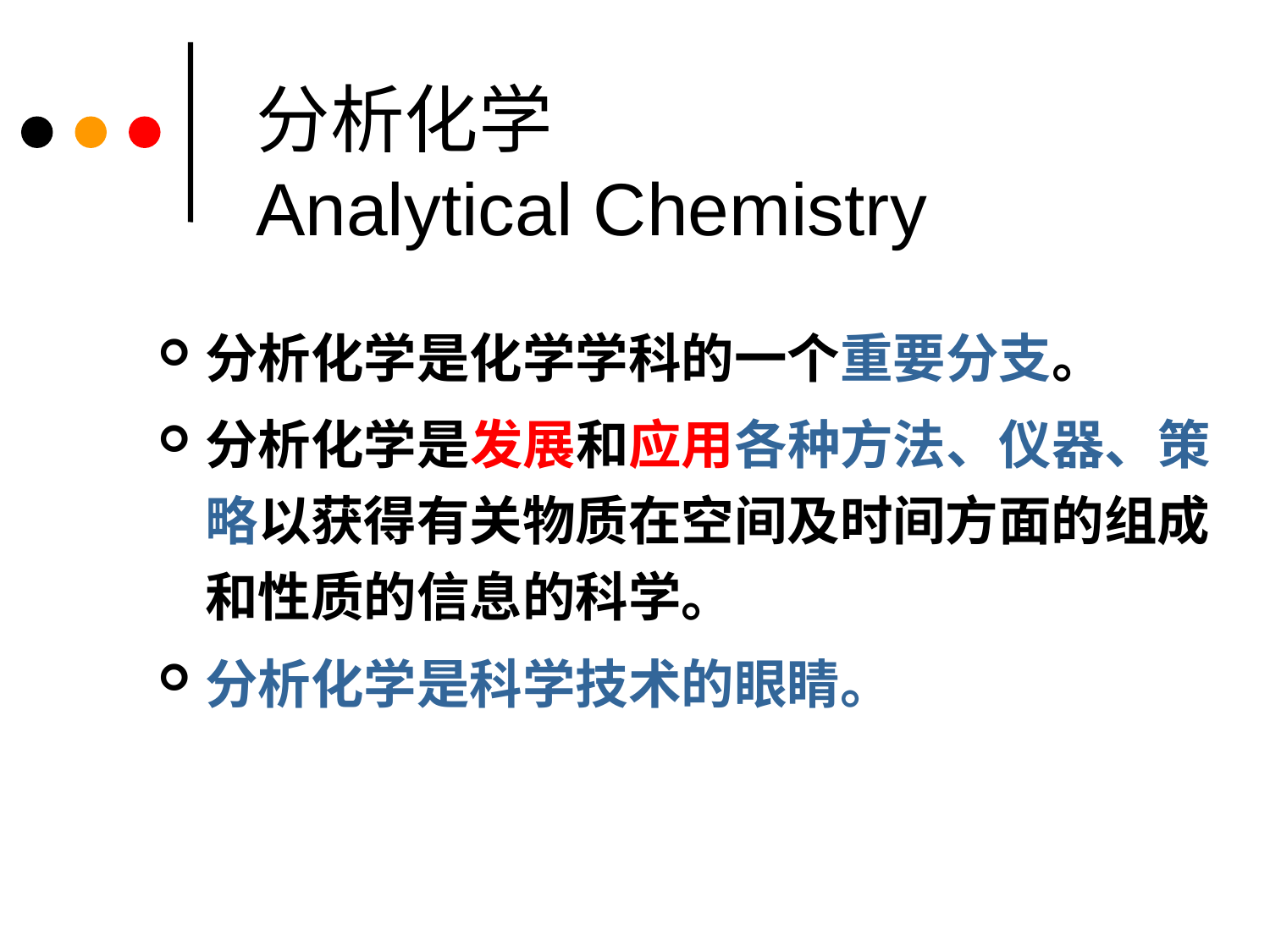

分析化学
Analytical Chemistry
分析化学是化学学科的一个重要分支。
分析化学是发展和应用各种方法、仪器、策略以获得有关物质在空间及时间方面的组成和性质的信息的科学。
分析化学是科学技术的眼睛。